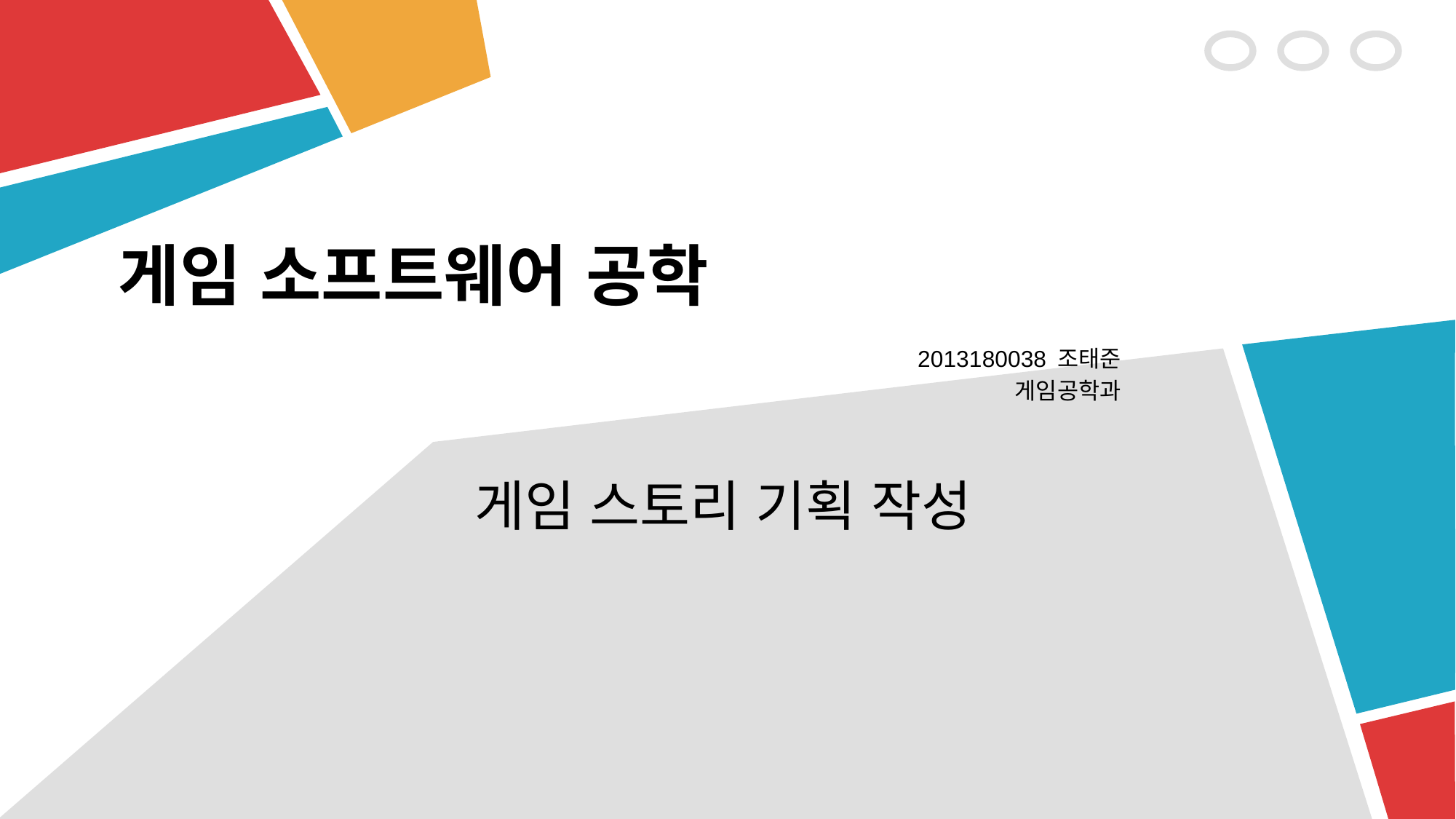

# 게임 소프트웨어 공학
2013180038 조태준
게임공학과
게임 스토리 기획 작성